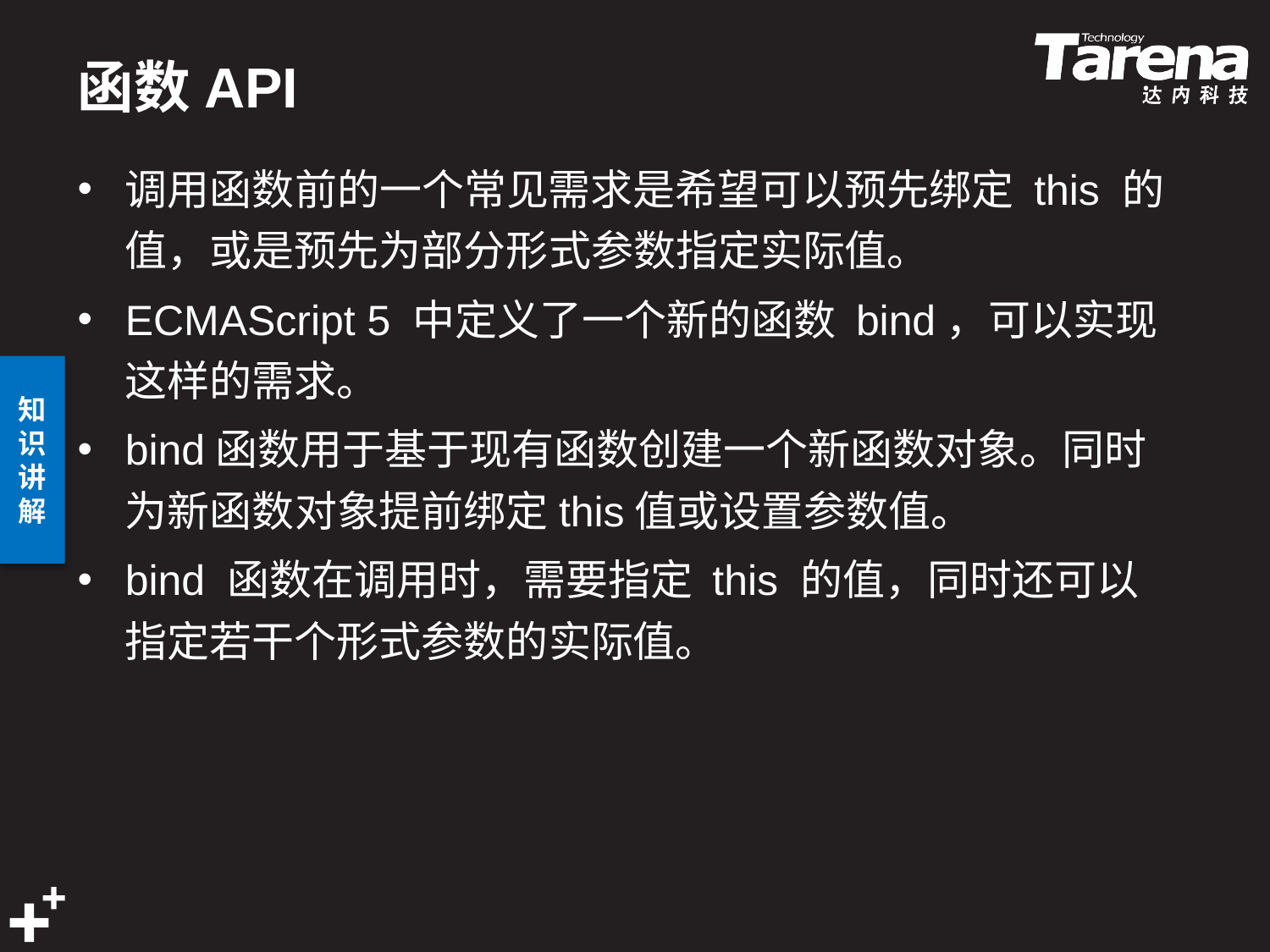

# 函数API
调用函数前的一个常见需求是希望可以预先绑定 this 的值，或是预先为部分形式参数指定实际值。
ECMAScript 5 中定义了一个新的函数 bind，可以实现这样的需求。
bind函数用于基于现有函数创建一个新函数对象。同时为新函数对象提前绑定this值或设置参数值。
bind 函数在调用时，需要指定 this 的值，同时还可以指定若干个形式参数的实际值。